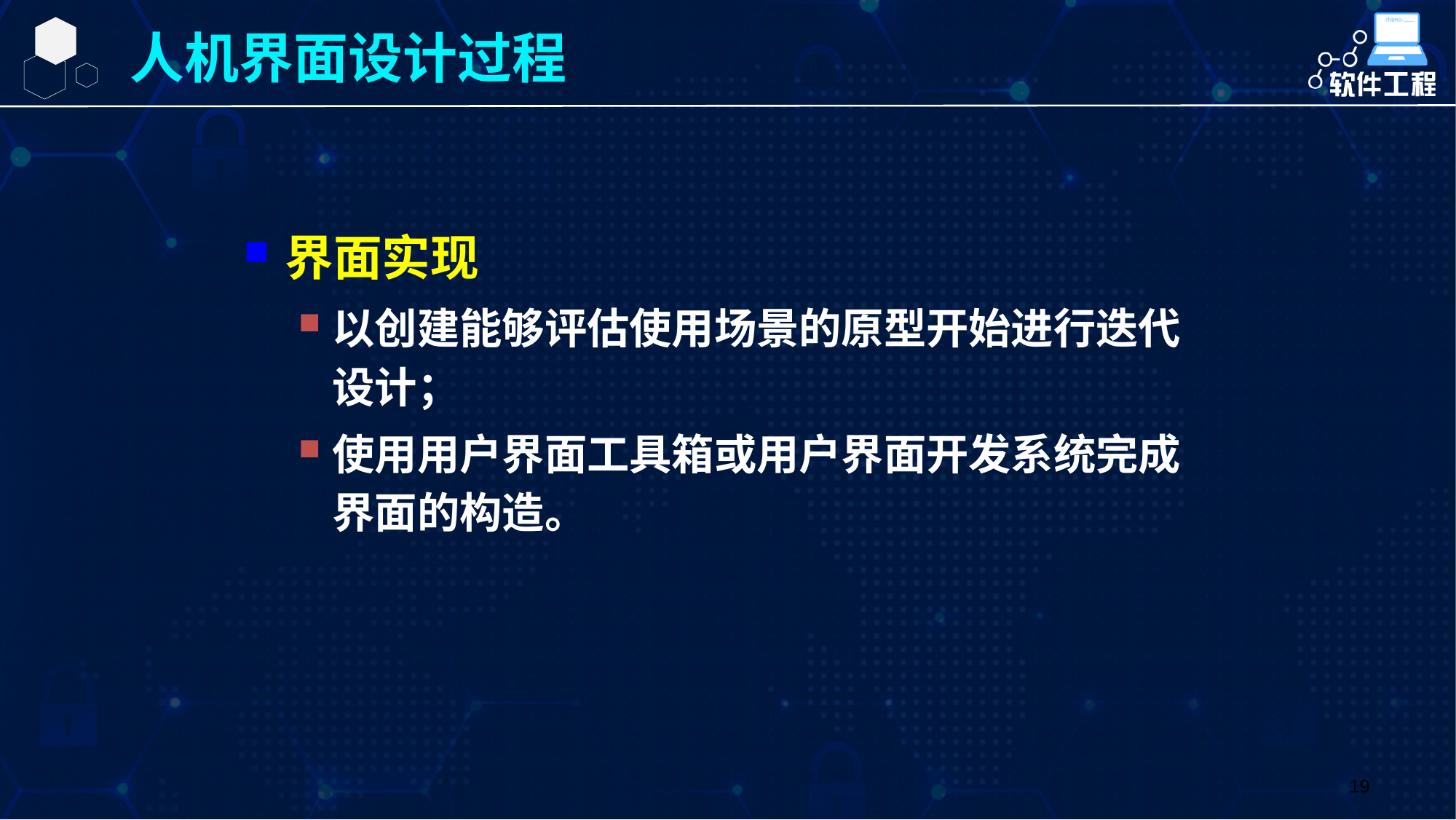

人机界面设计过程
界面实现
以创建能够评估使用场景的原型开始进行迭代设计；
使用用户界面工具箱或用户界面开发系统完成界面的构造。
19